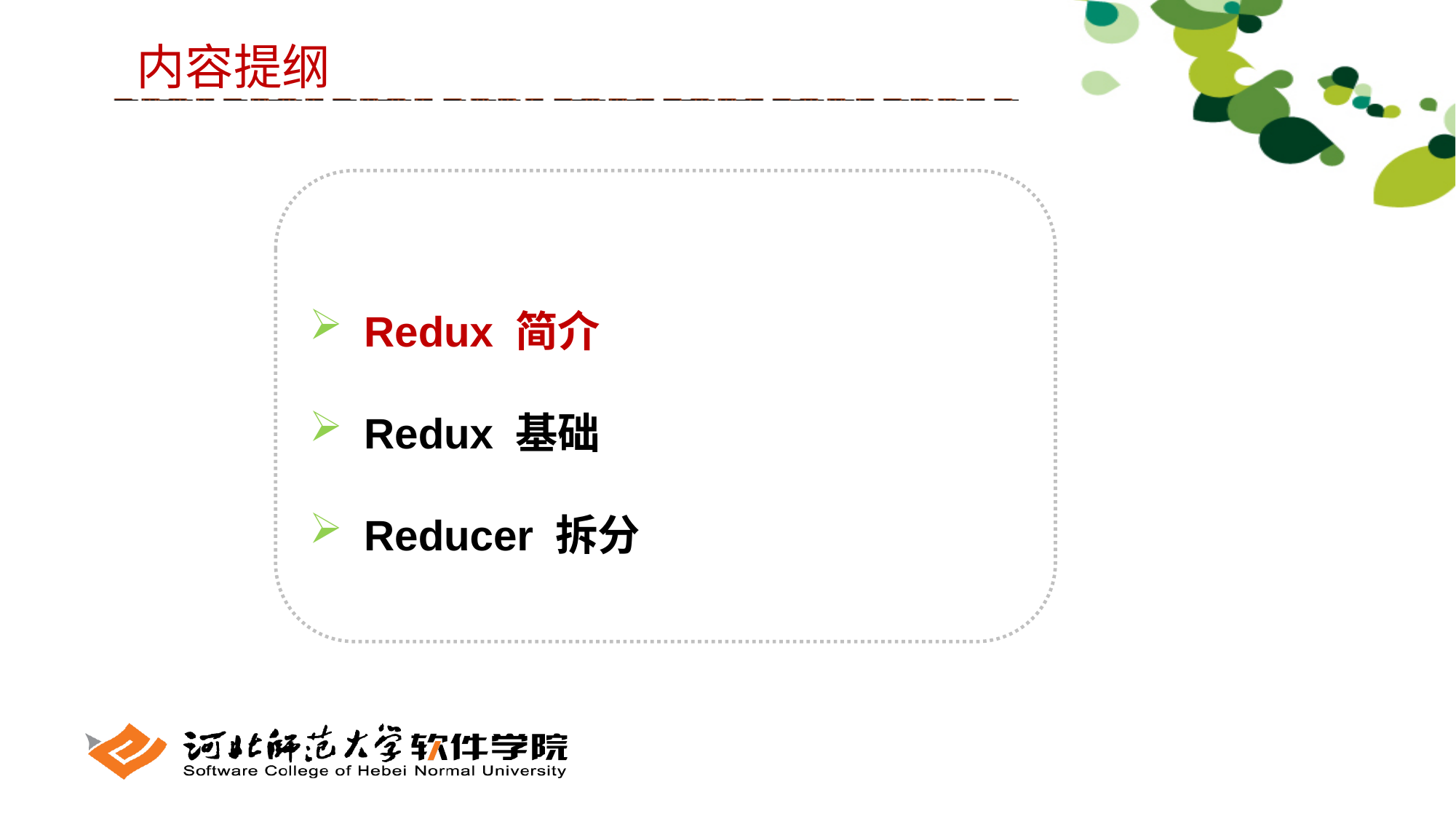

内容提纲
Redux 简介
Redux 基础
Reducer 拆分